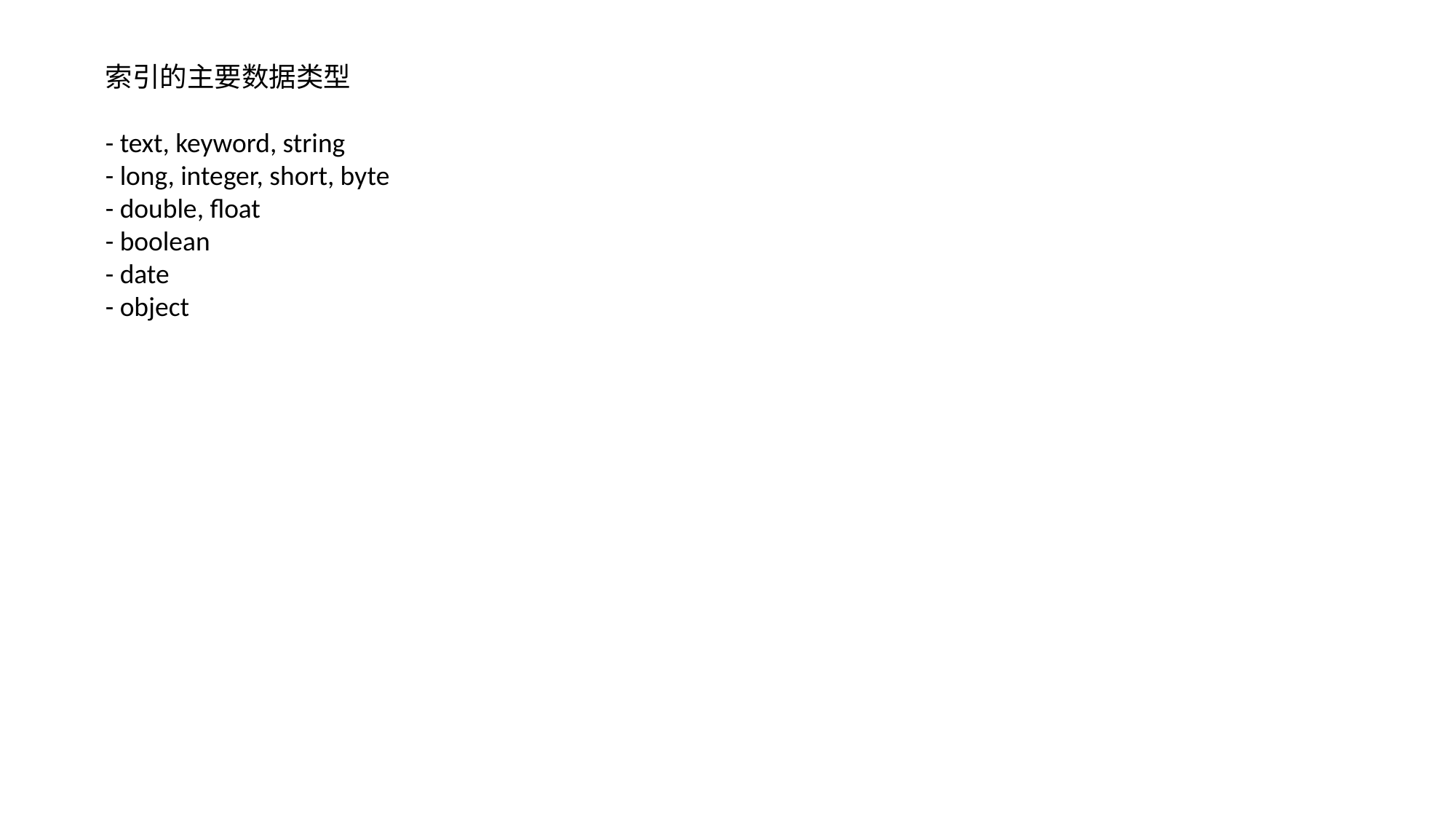

索引的主要数据类型

- text, keyword, string
- long, integer, short, byte
- double, float
- boolean
- date
- object